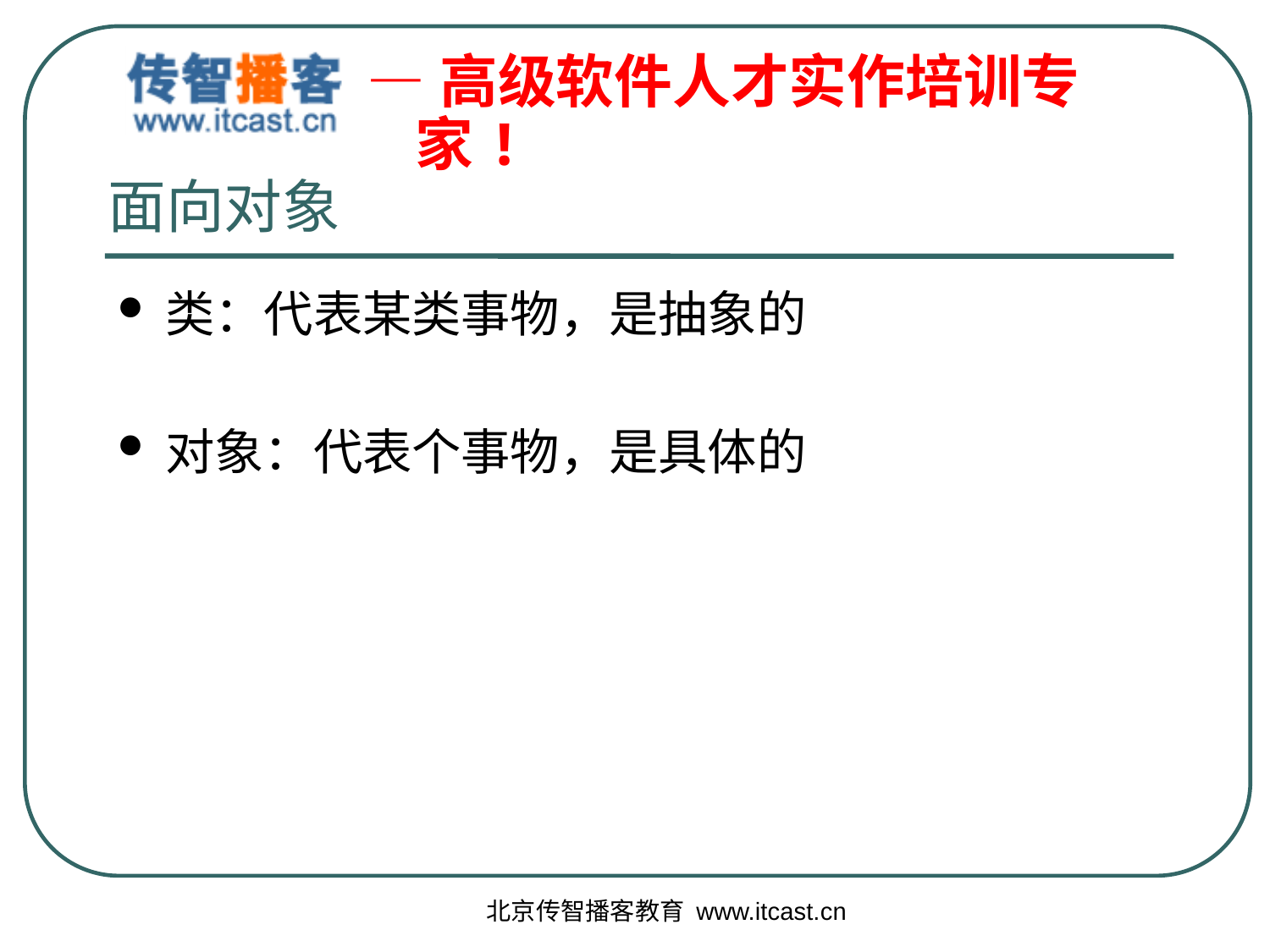

# 面向对象
类：代表某类事物，是抽象的

对象：代表个事物，是具体的
北京传智播客教育 www.itcast.cn